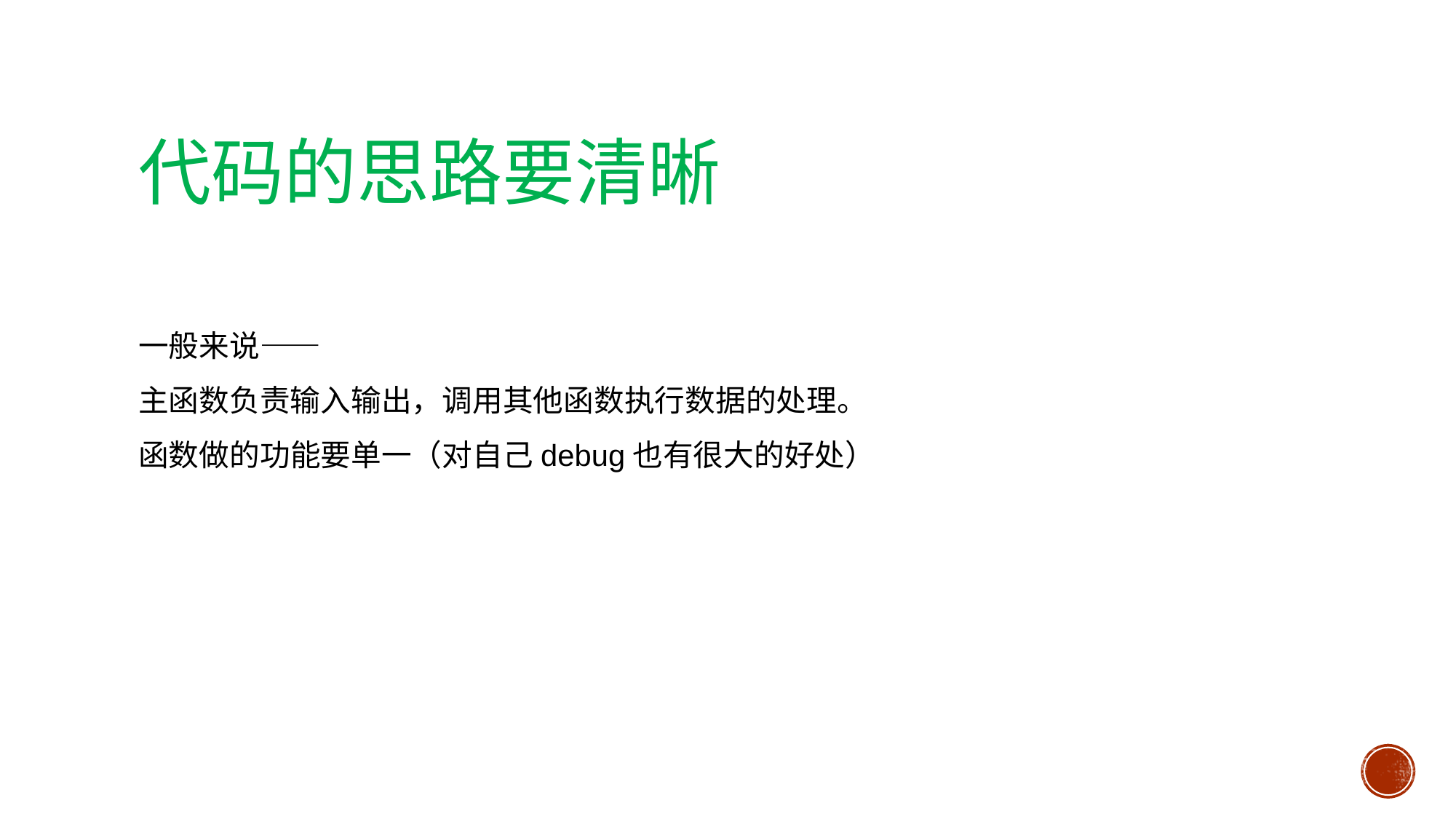

代码的思路要清晰
一般来说——
主函数负责输入输出，调用其他函数执行数据的处理。
函数做的功能要单一（对自己debug也有很大的好处）